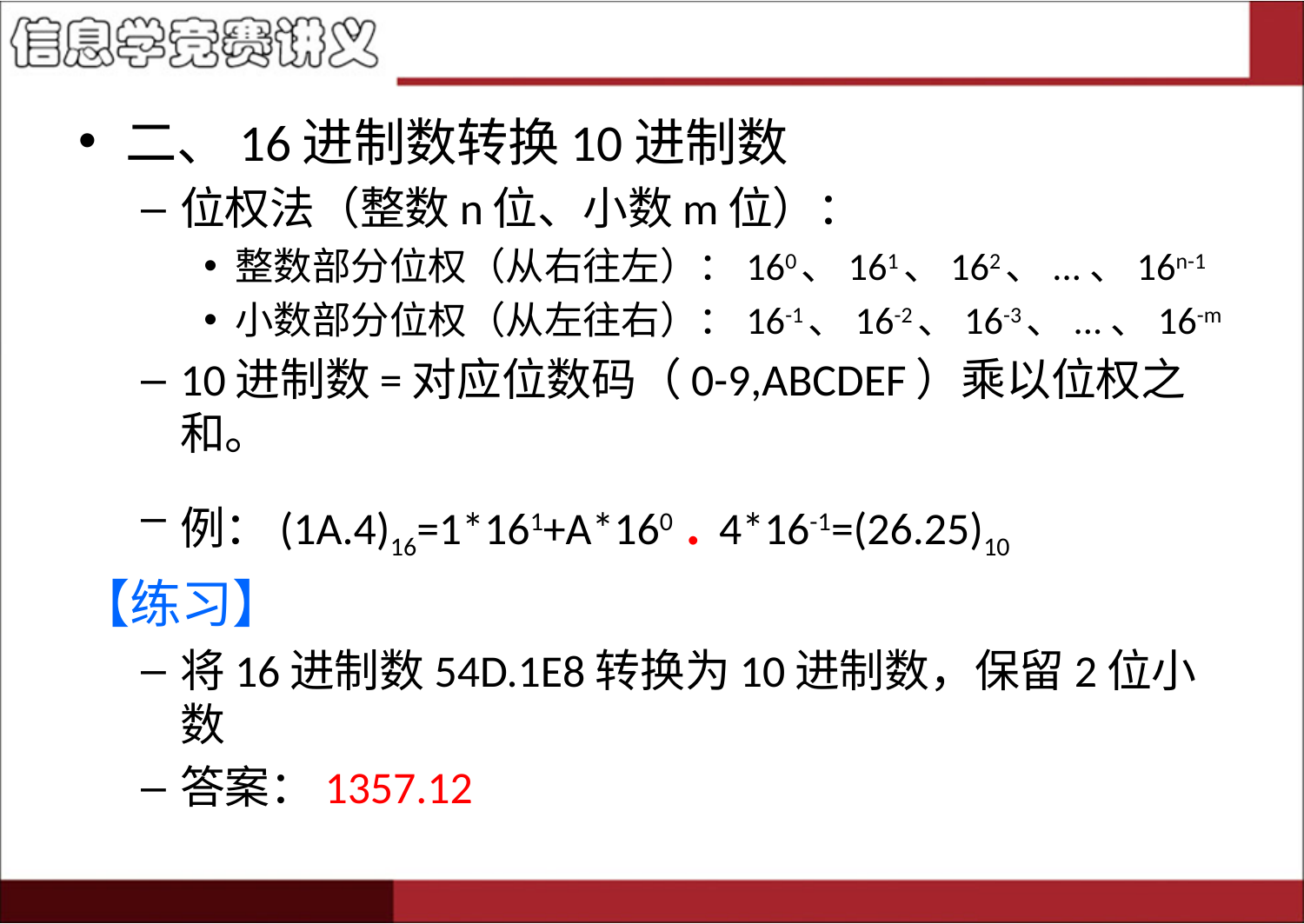

二、16进制数转换10进制数
位权法（整数n位、小数m位）：
整数部分位权（从右往左）：160、161、162、...、16n-1
小数部分位权（从左往右）：16-1、16-2、16-3、...、16-m
10进制数=对应位数码（0-9,ABCDEF）乘以位权之和。
例：(1A.4)16=1*161+A*160  . 4*16-1=(26.25)10
【练习】
将16进制数54D.1E8转换为10进制数，保留2位小数
答案：1357.12